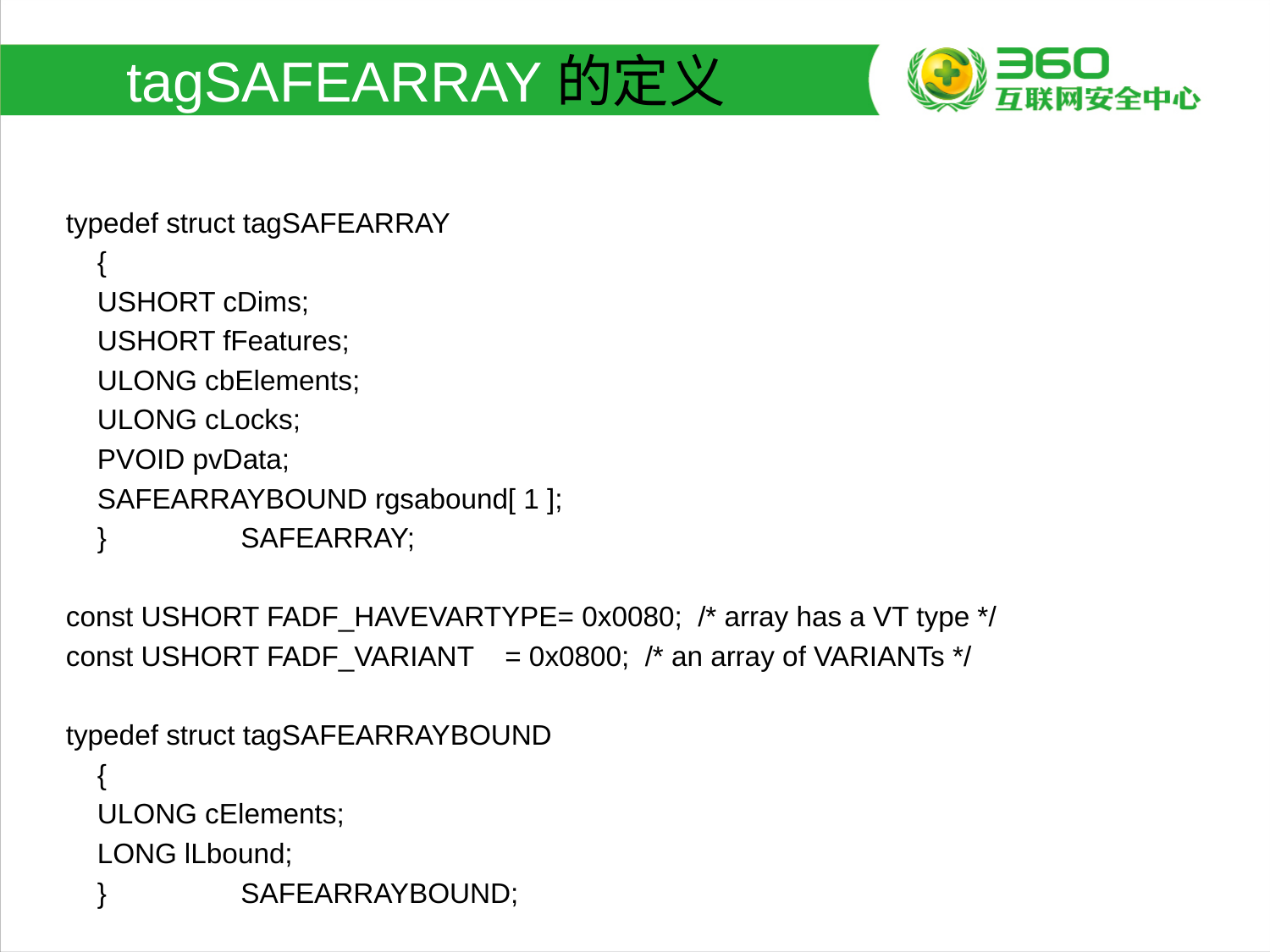

# tagSAFEARRAY的定义

typedef struct tagSAFEARRAY
    {
    USHORT cDims;
    USHORT fFeatures;
    ULONG cbElements;
    ULONG cLocks;
    PVOID pvData;
    SAFEARRAYBOUND rgsabound[ 1 ];
    } 	SAFEARRAY;

const USHORT FADF_HAVEVARTYPE= 0x0080;  /* array has a VT type */
const USHORT FADF_VARIANT    = 0x0800;  /* an array of VARIANTs */

typedef struct tagSAFEARRAYBOUND
    {
    ULONG cElements;
    LONG lLbound;
    } 	SAFEARRAYBOUND;